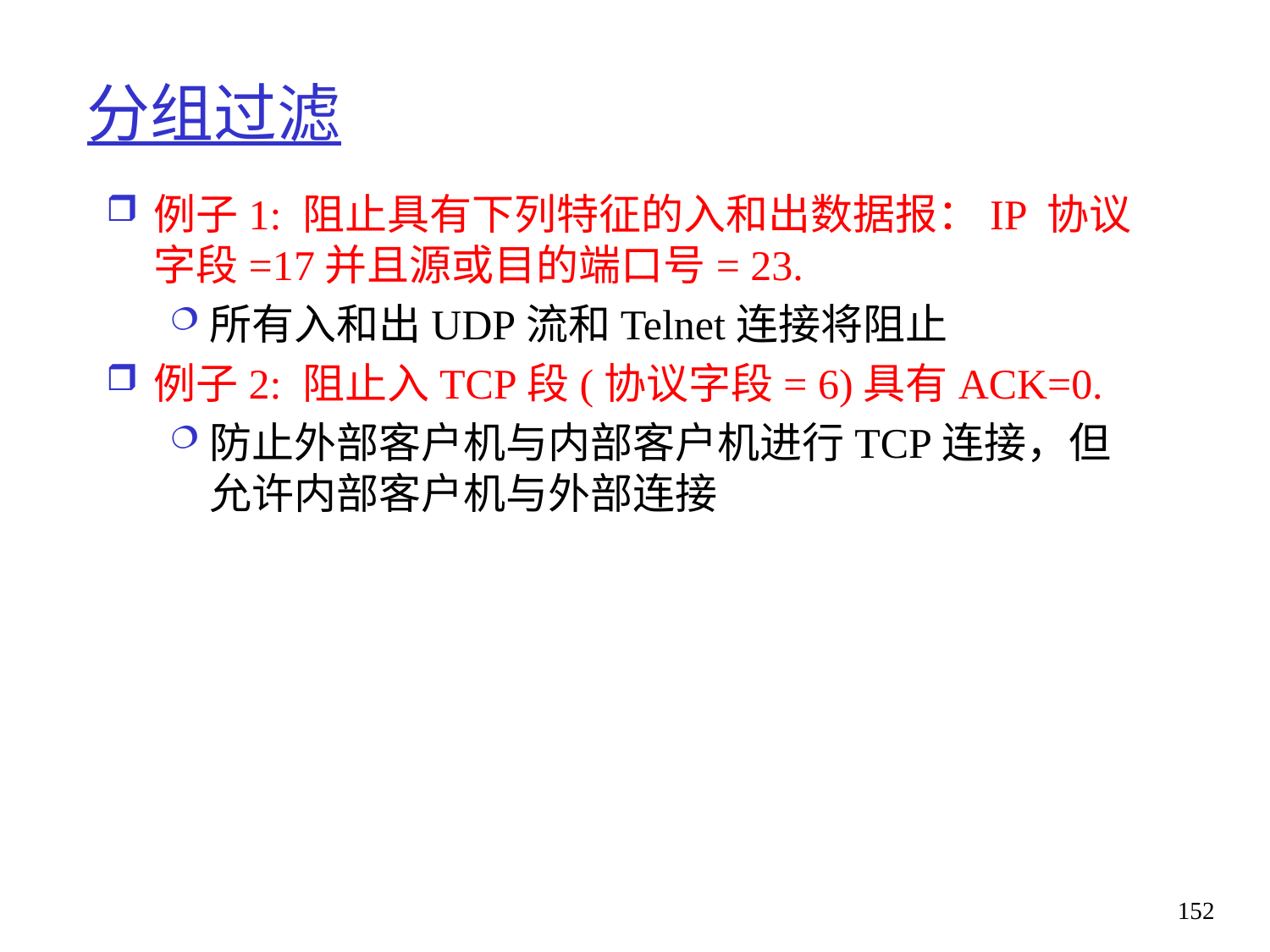

# 分组过滤
例子1: 阻止具有下列特征的入和出数据报：IP 协议字段=17并且源或目的端口号= 23.
所有入和出UDP流和Telnet连接将阻止
例子2: 阻止入TCP段(协议字段= 6)具有ACK=0.
防止外部客户机与内部客户机进行TCP连接，但允许内部客户机与外部连接
152